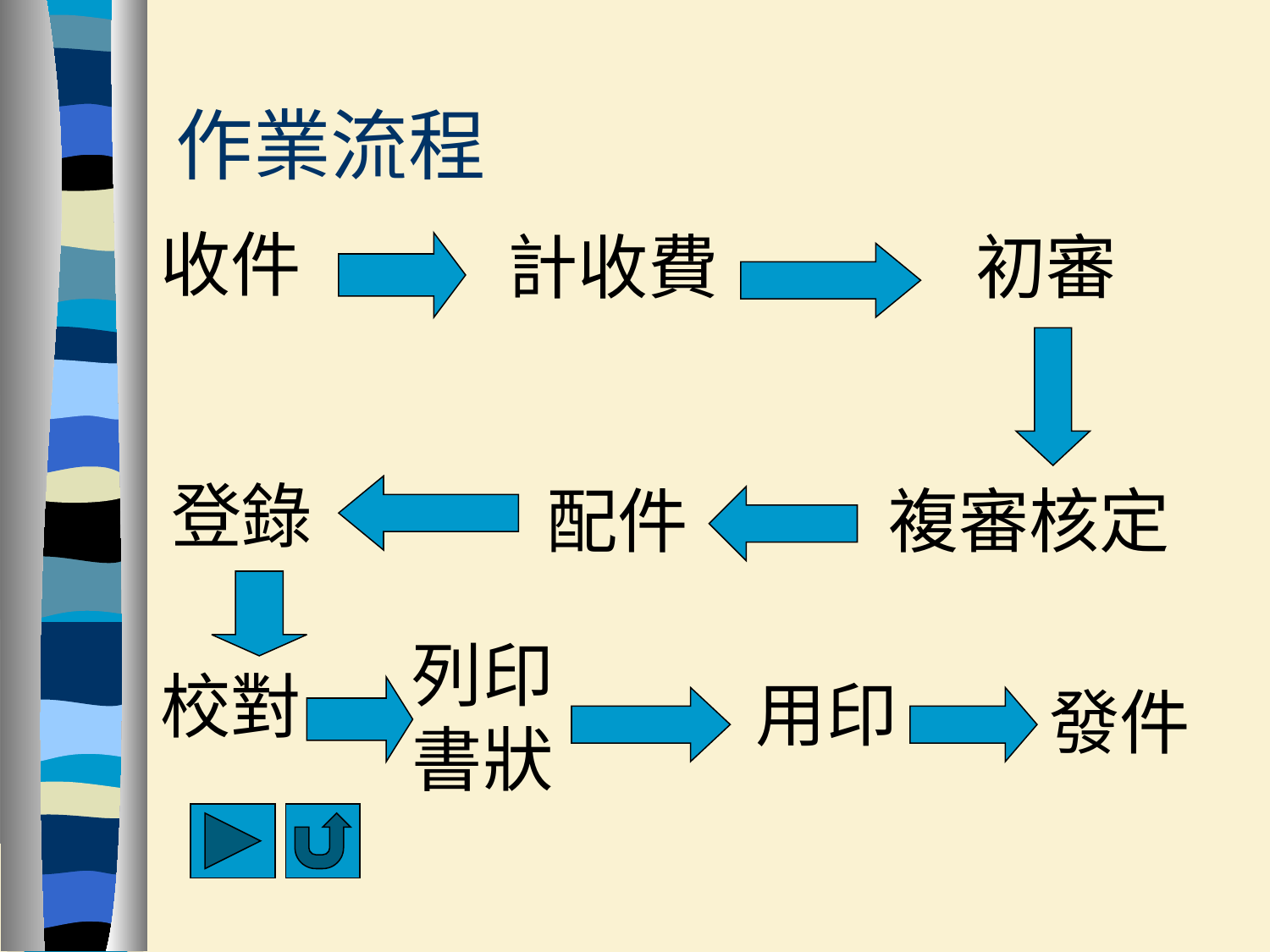

# 作業流程
收件
計收費
初審

登錄
配件
複審核定

列印書狀
校對
用印
發件